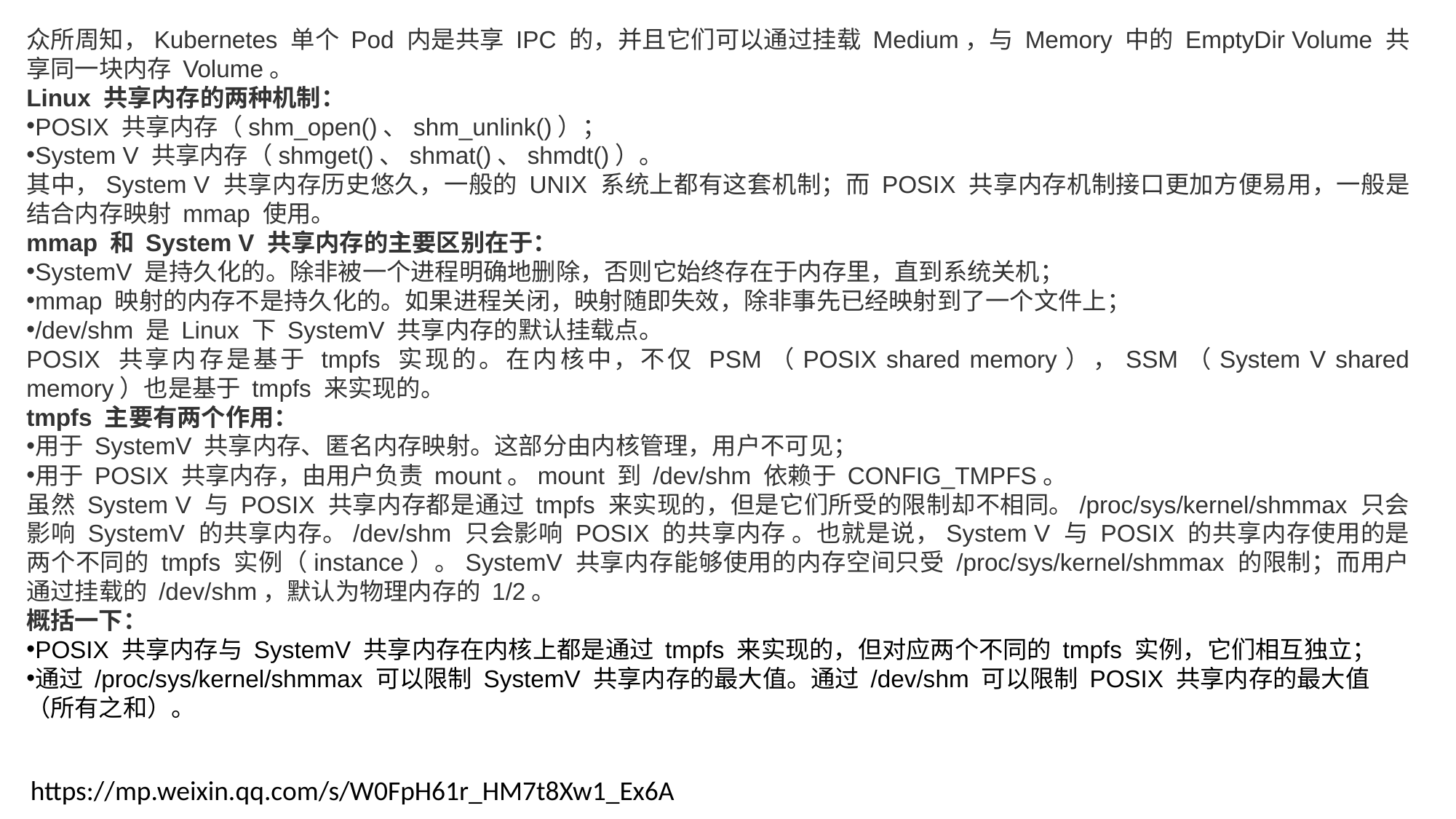

众所周知，Kubernetes 单个 Pod 内是共享 IPC 的，并且它们可以通过挂载 Medium，与 Memory 中的 EmptyDir Volume 共享同一块内存 Volume。
Linux 共享内存的两种机制：
POSIX 共享内存（shm_open()、shm_unlink()）；
System V 共享内存（shmget()、shmat()、shmdt()）。
其中，System V 共享内存历史悠久，一般的 UNIX 系统上都有这套机制；而 POSIX 共享内存机制接口更加方便易用，一般是结合内存映射 mmap 使用。
mmap 和 System V 共享内存的主要区别在于：
SystemV 是持久化的。除非被一个进程明确地删除，否则它始终存在于内存里，直到系统关机；
mmap 映射的内存不是持久化的。如果进程关闭，映射随即失效，除非事先已经映射到了一个文件上；
/dev/shm 是 Linux 下 SystemV 共享内存的默认挂载点。
POSIX 共享内存是基于 tmpfs 实现的。在内核中，不仅 PSM（POSIX shared memory），SSM（System V shared memory）也是基于 tmpfs 来实现的。
tmpfs 主要有两个作用：
用于 SystemV 共享内存、匿名内存映射。这部分由内核管理，用户不可见；
用于 POSIX 共享内存，由用户负责 mount。mount 到 /dev/shm 依赖于 CONFIG_TMPFS。
虽然 System V 与 POSIX 共享内存都是通过 tmpfs 来实现的，但是它们所受的限制却不相同。/proc/sys/kernel/shmmax 只会影响 SystemV 的共享内存。/dev/shm 只会影响 POSIX 的共享内存 。也就是说，System V 与 POSIX 的共享内存使用的是两个不同的 tmpfs 实例（instance）。SystemV 共享内存能够使用的内存空间只受 /proc/sys/kernel/shmmax 的限制；而用户通过挂载的 /dev/shm，默认为物理内存的 1/2。
概括一下：
POSIX 共享内存与 SystemV 共享内存在内核上都是通过 tmpfs 来实现的，但对应两个不同的 tmpfs 实例，它们相互独立；
通过 /proc/sys/kernel/shmmax 可以限制 SystemV 共享内存的最大值。通过 /dev/shm 可以限制 POSIX 共享内存的最大值（所有之和）。
https://mp.weixin.qq.com/s/W0FpH61r_HM7t8Xw1_Ex6A